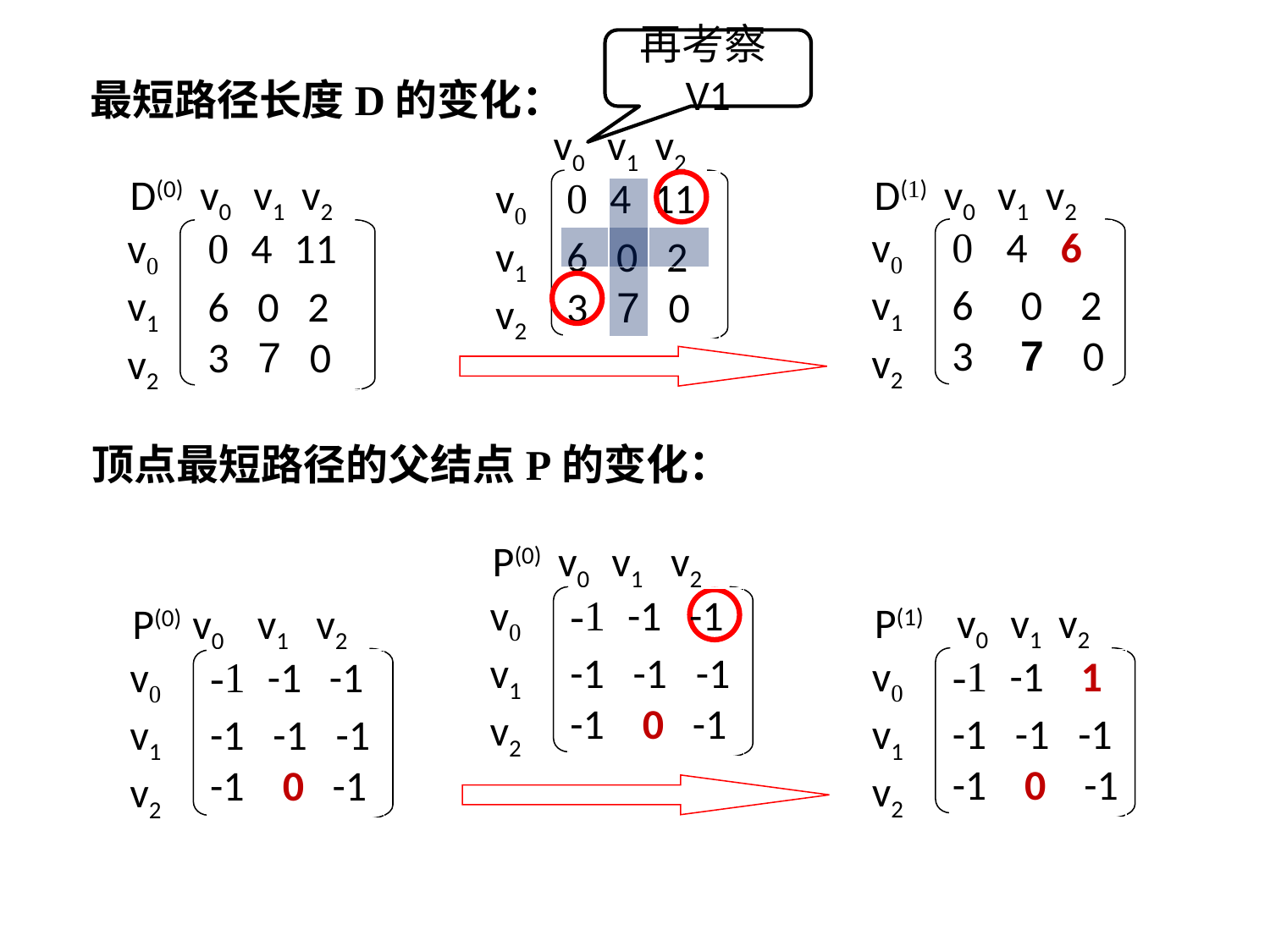

再考察V1
最短路径长度D的变化：
          v0    v1   v2

v0
v1  v2
0    4    11
6   0   2
3   7   0

D(0)   v0    v1   v2

v0
v1  v2
0    4    11
6   0   2
3   7   0
D(1)   v0    v1   v2

v0
v1  v2
0      4      6
6     0    2
3     7    0

顶点最短路径的父结点P的变化：
P(0)   v0    v1     v2

v0
v1  v2
-1    -1     -1
-1   -1   -1
-1    0   -1

P(1)      v0    v1   v2

v0
v1  v2
-1    -1      1
-1   -1   -1
-1    0    -1
P(0)  v0      v1     v2

v0
v1  v2
-1    -1     -1
-1   -1   -1
-1    0   -1